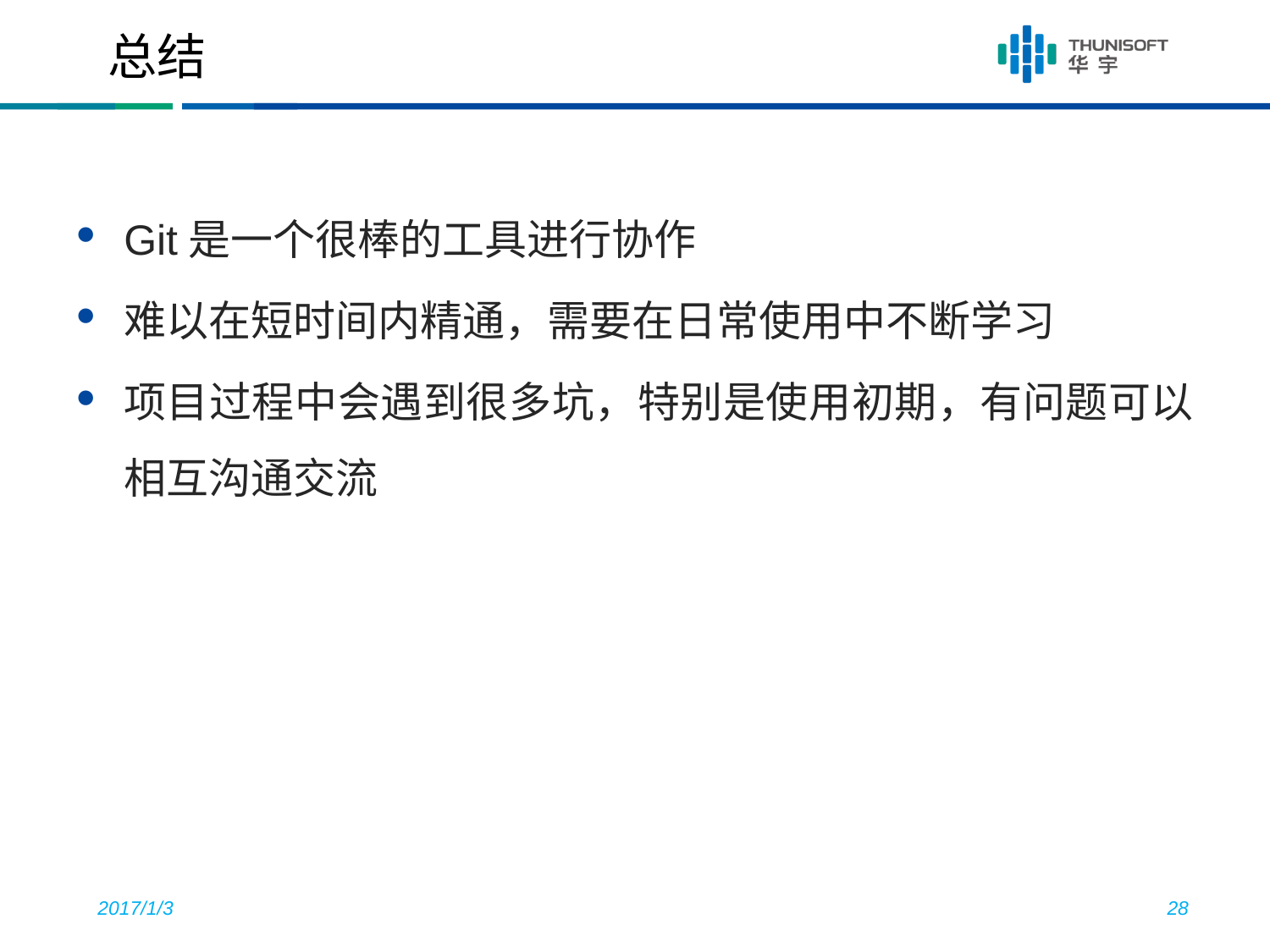

# 总结
Git是一个很棒的工具进行协作
难以在短时间内精通，需要在日常使用中不断学习
项目过程中会遇到很多坑，特别是使用初期，有问题可以相互沟通交流
2017/1/3
28